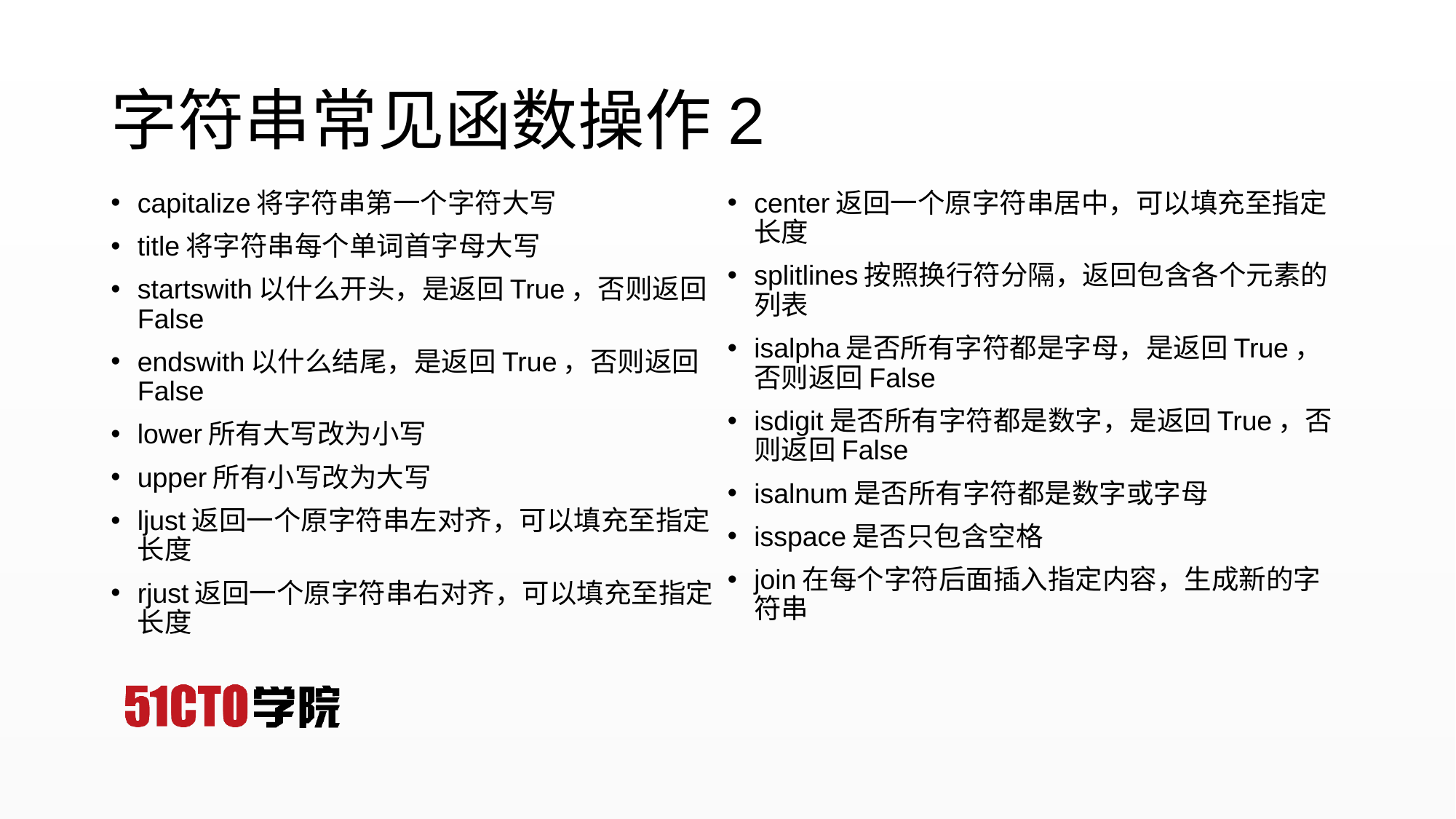

# 字符串常见函数操作2
capitalize将字符串第一个字符大写
title将字符串每个单词首字母大写
startswith以什么开头，是返回True，否则返回False
endswith以什么结尾，是返回True，否则返回False
lower所有大写改为小写
upper所有小写改为大写
ljust返回一个原字符串左对齐，可以填充至指定长度
rjust返回一个原字符串右对齐，可以填充至指定长度
center返回一个原字符串居中，可以填充至指定长度
splitlines按照换行符分隔，返回包含各个元素的列表
isalpha是否所有字符都是字母，是返回True，否则返回False
isdigit是否所有字符都是数字，是返回True，否则返回False
isalnum是否所有字符都是数字或字母
isspace是否只包含空格
join在每个字符后面插入指定内容，生成新的字符串